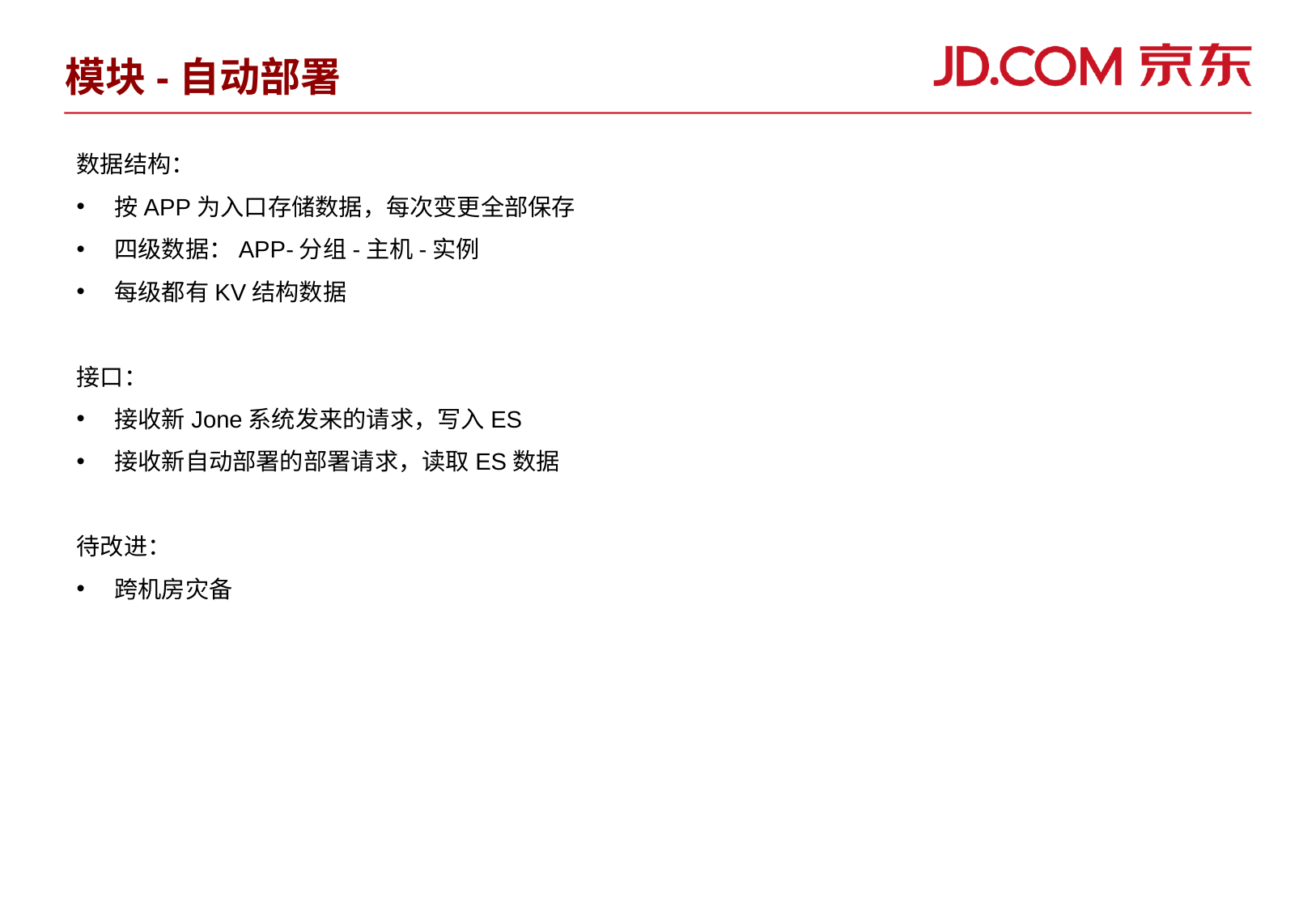

模块-自动部署
数据结构：
按APP为入口存储数据，每次变更全部保存
四级数据：APP-分组-主机-实例
每级都有KV结构数据

接口：
接收新Jone系统发来的请求，写入ES
接收新自动部署的部署请求，读取ES数据

待改进：
跨机房灾备